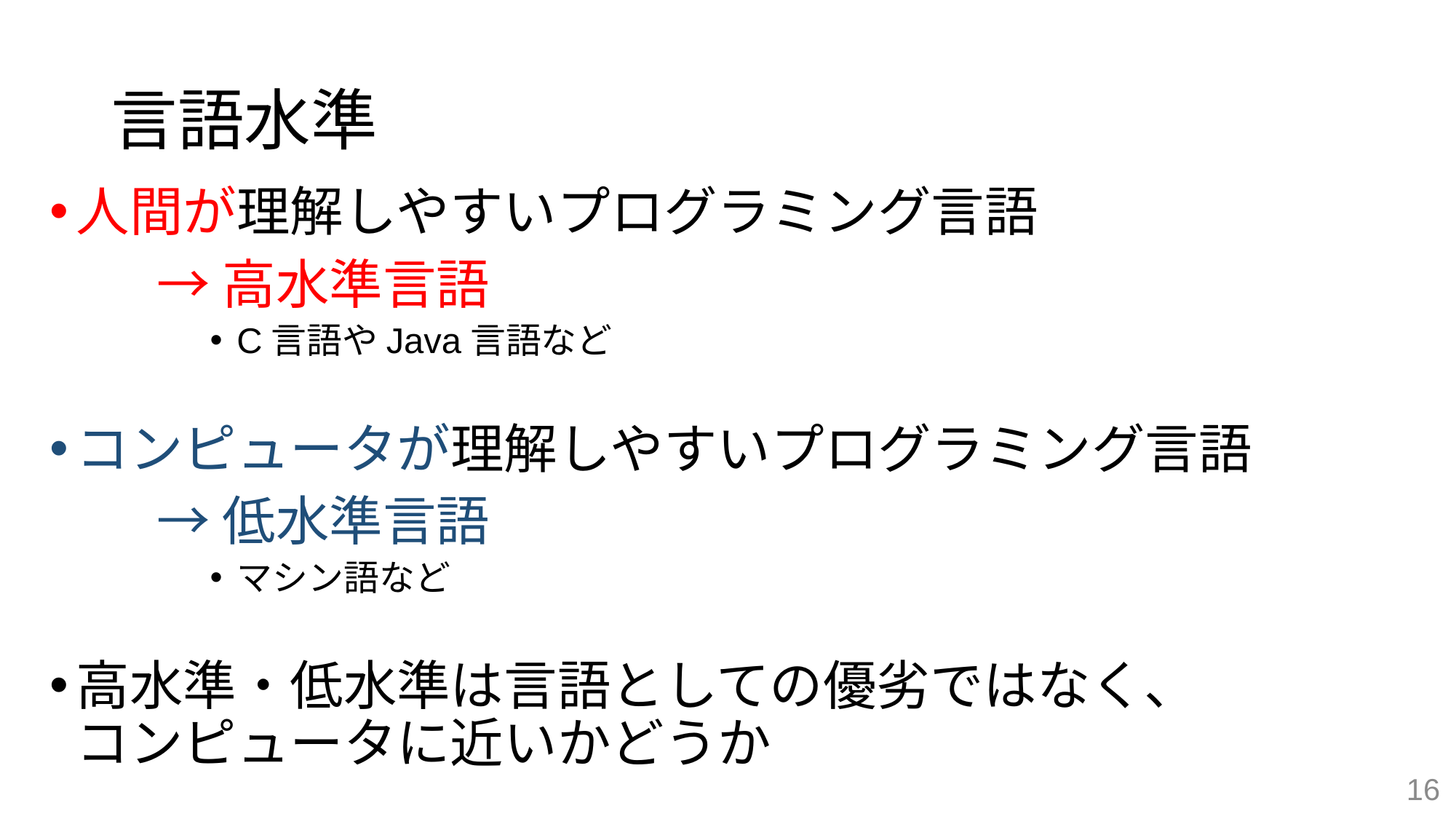

# 言語水準
人間が理解しやすいプログラミング言語
	→高水準言語
C言語やJava言語など

コンピュータが理解しやすいプログラミング言語
	→低水準言語
マシン語など

高水準・低水準は言語としての優劣ではなく、
コンピュータに近いかどうか
16